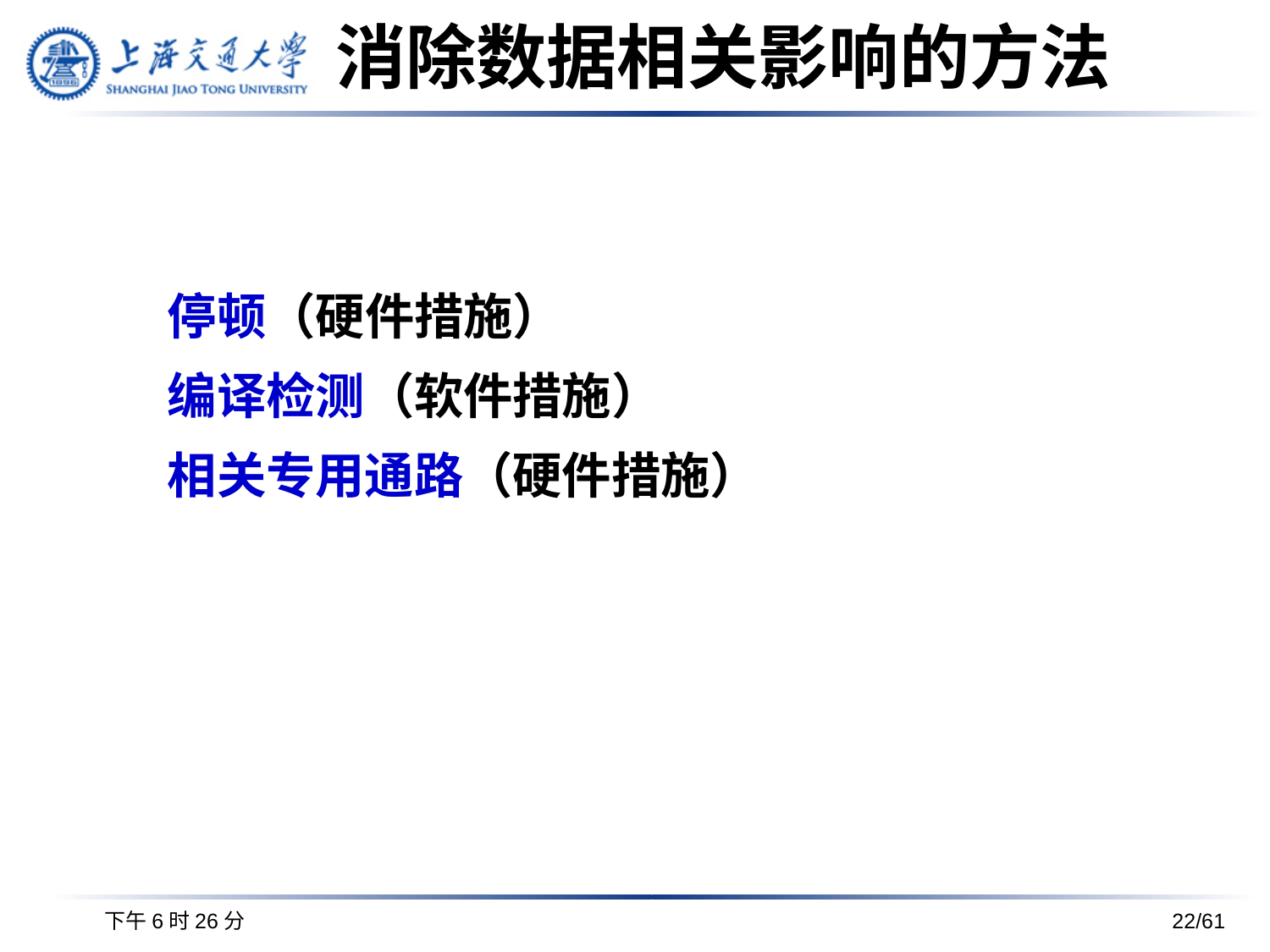

消除数据相关影响的方法
停顿（硬件措施）
编译检测（软件措施）
相关专用通路（硬件措施）
下午6时26分
22/61